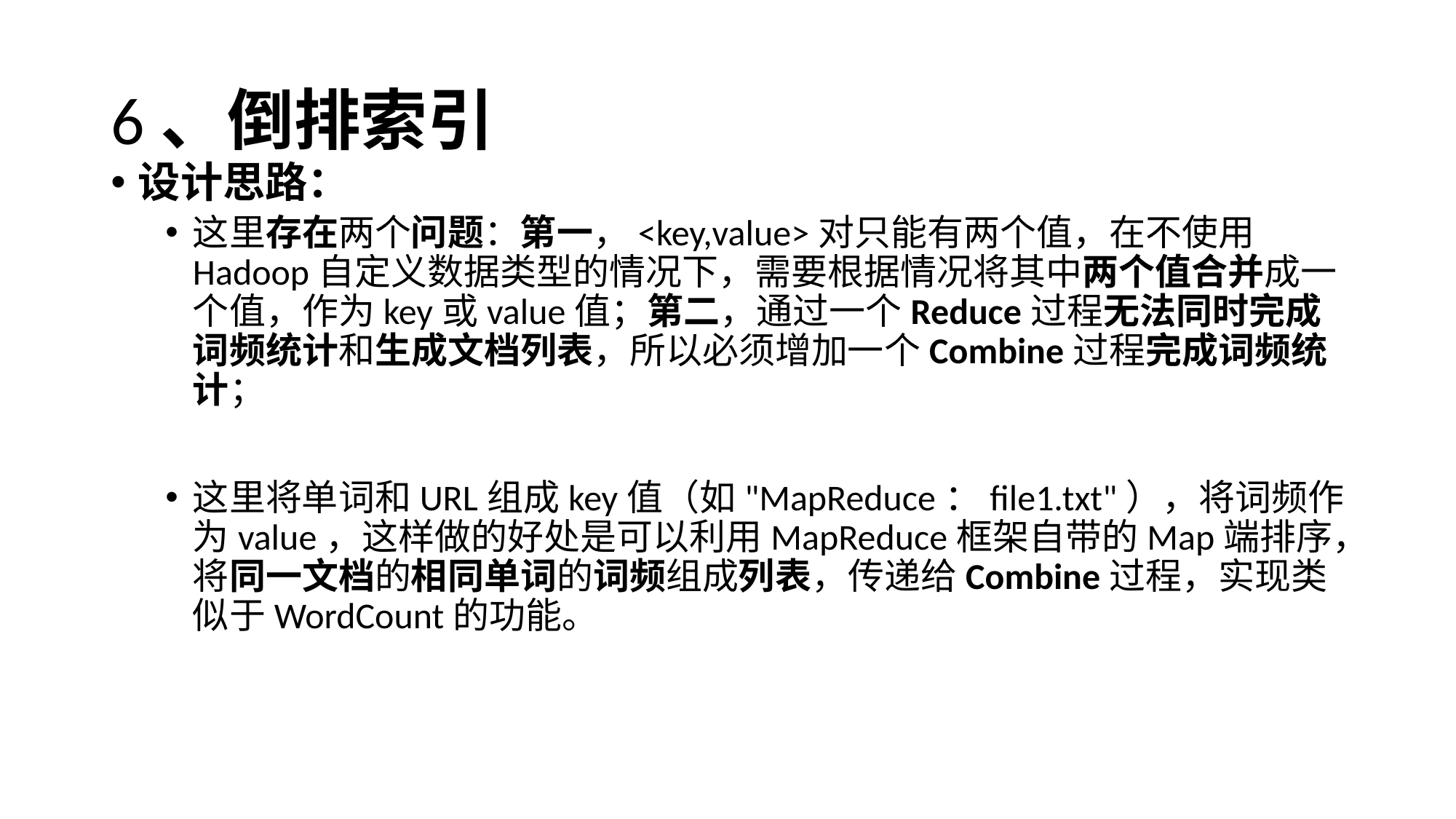

# 6、倒排索引
设计思路：
这里存在两个问题：第一，<key,value>对只能有两个值，在不使用Hadoop自定义数据类型的情况下，需要根据情况将其中两个值合并成一个值，作为key或value值；第二，通过一个Reduce过程无法同时完成词频统计和生成文档列表，所以必须增加一个Combine过程完成词频统计；

这里将单词和URL组成key值（如"MapReduce：file1.txt"），将词频作为value，这样做的好处是可以利用MapReduce框架自带的Map端排序，将同一文档的相同单词的词频组成列表，传递给Combine过程，实现类似于WordCount的功能。